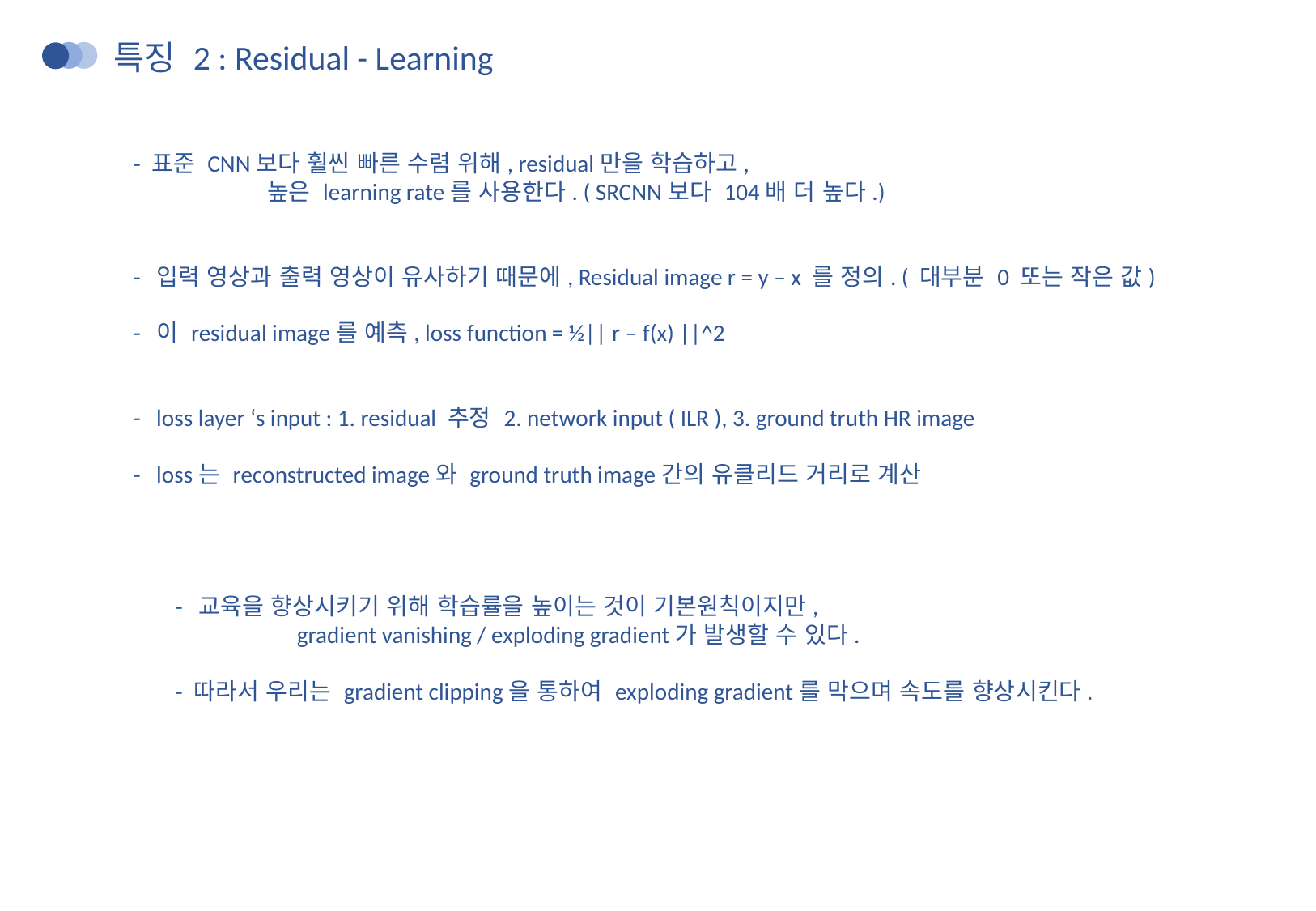

특징 2 : Residual - Learning

	- 표준 CNN보다 훨씬 빠른 수렴 위해, residual만을 학습하고,
	  	 높은 learning rate를 사용한다. ( SRCNN보다 104배 더 높다.)

	-  입력 영상과 출력 영상이 유사하기 때문에, Residual image r = y – x 를 정의. ( 대부분 0 또는 작은 값)

	-  이 residual image를 예측, loss function = ½|| r – f(x) ||^2

	-   loss layer ‘s input : 1. residual 추정 2. network input ( ILR ), 3. ground truth HR image

	-   loss는 reconstructed image와 ground truth image간의 유클리드 거리로 계산

	-  교육을 향상시키기 위해 학습률을 높이는 것이 기본원칙이지만,
		gradient vanishing / exploding gradient가 발생할 수 있다.

	- 따라서 우리는 gradient clipping을 통하여 exploding gradient를 막으며 속도를 향상시킨다.